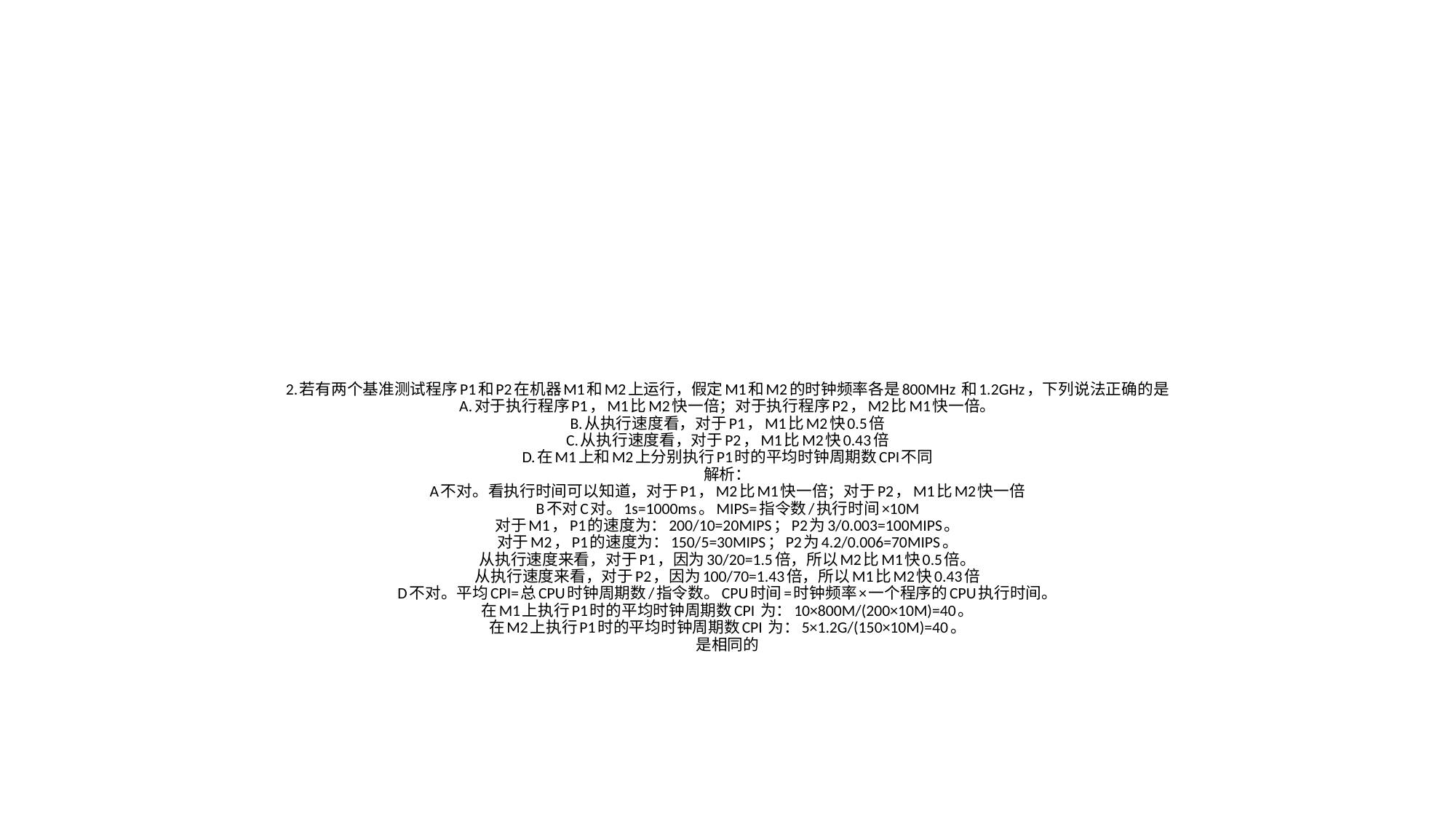

# 2.若有两个基准测试程序P1和P2在机器M1和M2上运行，假定M1和M2的时钟频率各是800MHz 和1.2GHz，下列说法正确的是 A.对于执行程序P1，M1比M2快一倍；对于执行程序P2，M2比M1快一倍。 B.从执行速度看，对于P1，M1比M2快0.5倍 C.从执行速度看，对于P2，M1比M2快0.43倍 D.在M1上和M2上分别执行P1时的平均时钟周期数CPI不同 解析： A不对。看执行时间可以知道，对于P1，M2比M1快一倍；对于P2，M1比M2快一倍 B不对C对。1s=1000ms。MIPS=指令数/执行时间×10M 对于M1，P1的速度为：200/10=20MIPS；P2为3/0.003=100MIPS。 对于M2，P1的速度为：150/5=30MIPS；P2为4.2/0.006=70MIPS。 从执行速度来看，对于P1，因为30/20=1.5倍，所以M2比M1快0.5倍。 从执行速度来看，对于P2，因为100/70=1.43倍，所以M1比M2快0.43倍 D不对。平均CPI=总CPU时钟周期数/指令数。CPU时间=时钟频率×一个程序的CPU执行时间。 在M1上执行P1时的平均时钟周期数CPI 为：10×800M/(200×10M)=40。 在M2上执行P1时的平均时钟周期数CPI 为：5×1.2G/(150×10M)=40。 是相同的